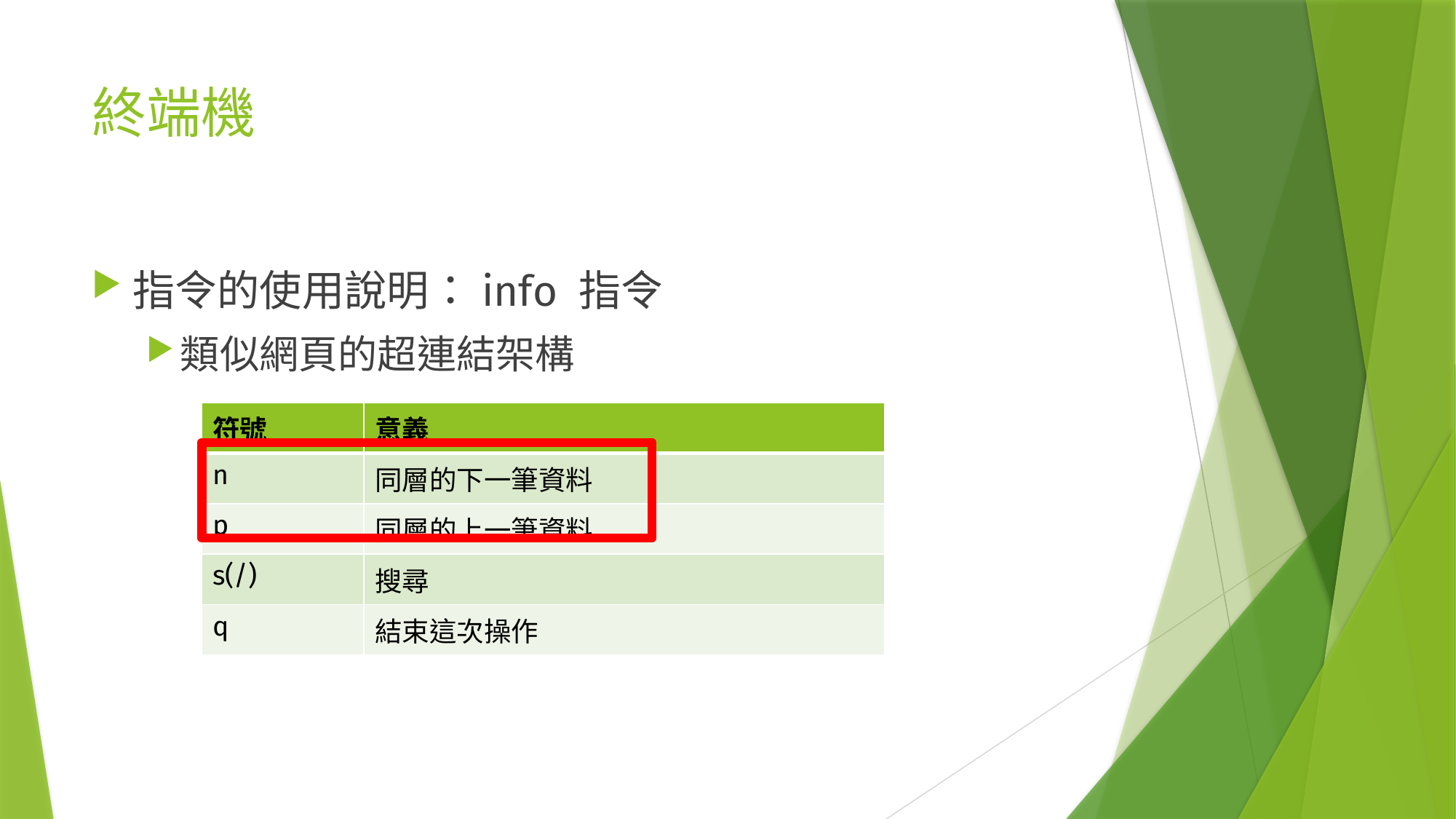

# 終端機
指令的使用說明：info 指令
類似網頁的超連結架構
| 符號 | 意義 |
| --- | --- |
| n | 同層的下一筆資料 |
| p | 同層的上一筆資料 |
| s(/) | 搜尋 |
| q | 結束這次操作 |